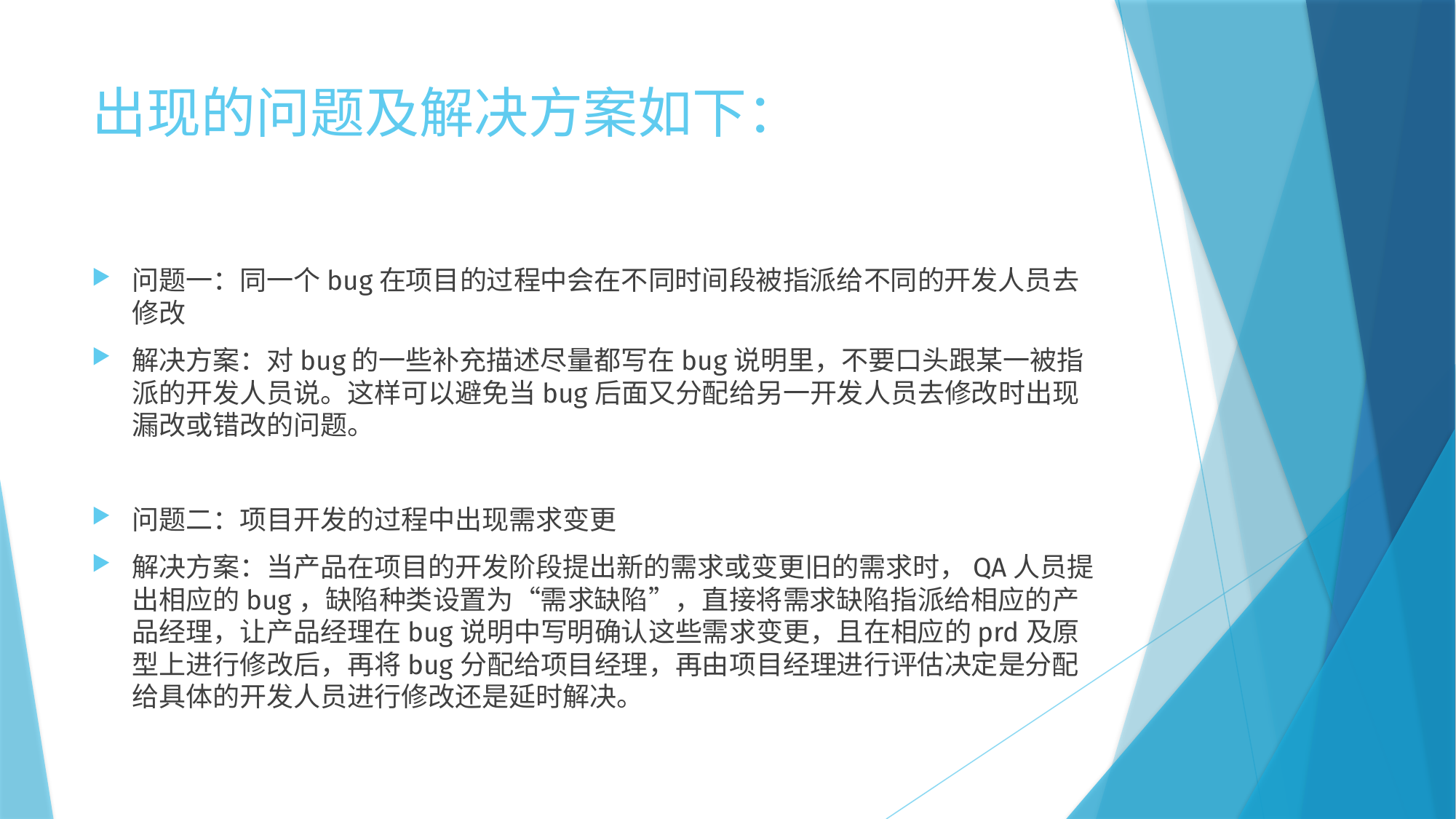

# 出现的问题及解决方案如下：
问题一：同一个bug在项目的过程中会在不同时间段被指派给不同的开发人员去修改
解决方案：对bug的一些补充描述尽量都写在bug说明里，不要口头跟某一被指派的开发人员说。这样可以避免当bug后面又分配给另一开发人员去修改时出现漏改或错改的问题。

问题二：项目开发的过程中出现需求变更
解决方案：当产品在项目的开发阶段提出新的需求或变更旧的需求时，QA人员提出相应的bug，缺陷种类设置为“需求缺陷”，直接将需求缺陷指派给相应的产品经理，让产品经理在bug说明中写明确认这些需求变更，且在相应的prd及原型上进行修改后，再将bug分配给项目经理，再由项目经理进行评估决定是分配给具体的开发人员进行修改还是延时解决。